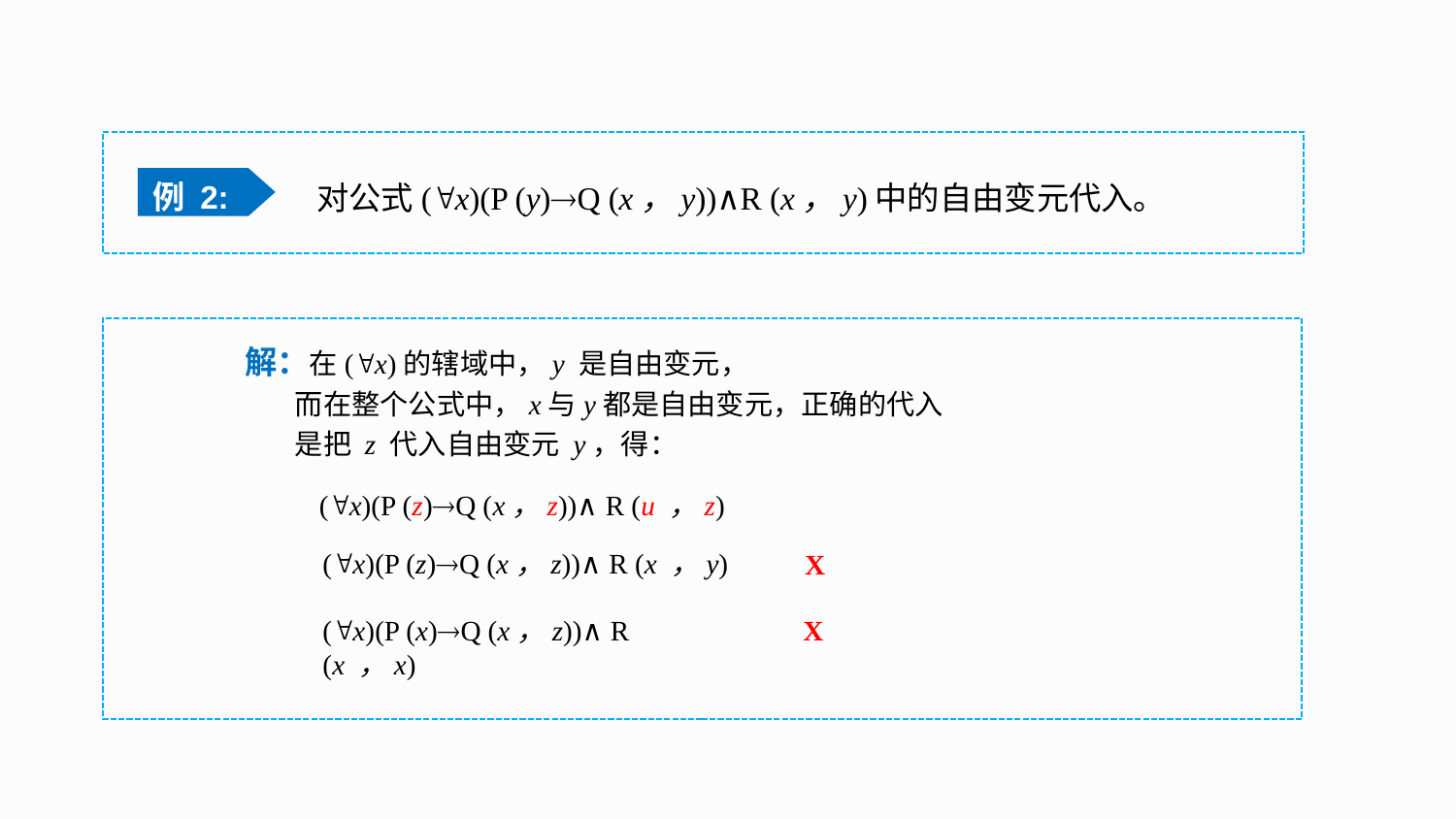

例 2:
对公式(∀x)(P (y)→Q (x，y))∧R (x，y)中的自由变元代入。

      解：在(∀x)的辖域中，y 是自由变元，
               而在整个公式中，x与y都是自由变元，正确的代入
               是把 z 代入自由变元 y，得：
(∀x)(P (z)→Q (x，z))∧R (u ，z)
(∀x)(P (z)→Q (x，z))∧R (x ，y)
X
(∀x)(P (x)→Q (x，z))∧R (x ，x)
X